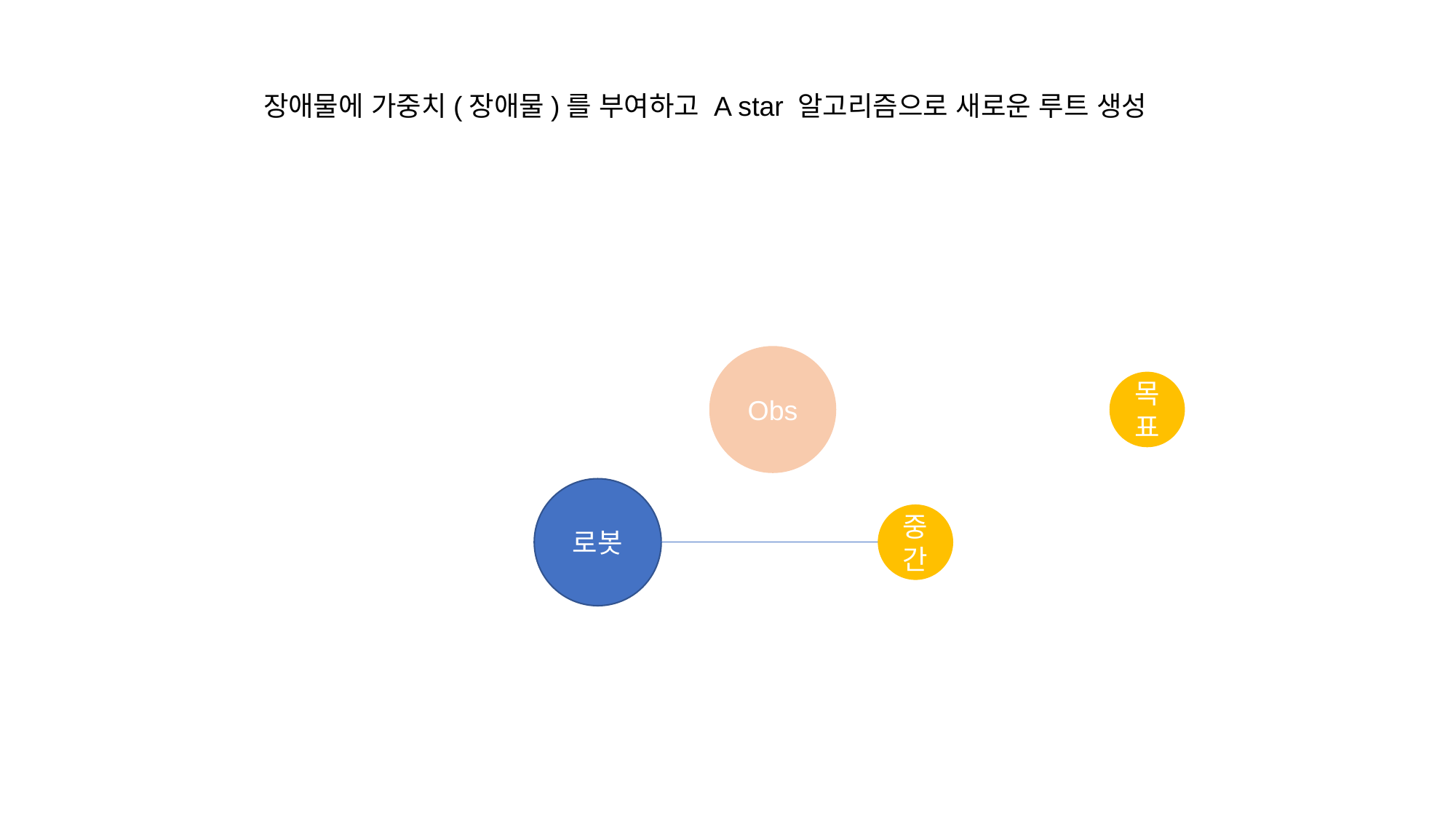

장애물에 가중치(장애물)를 부여하고 A star 알고리즘으로 새로운 루트 생성
Obs
목표
로봇
중간